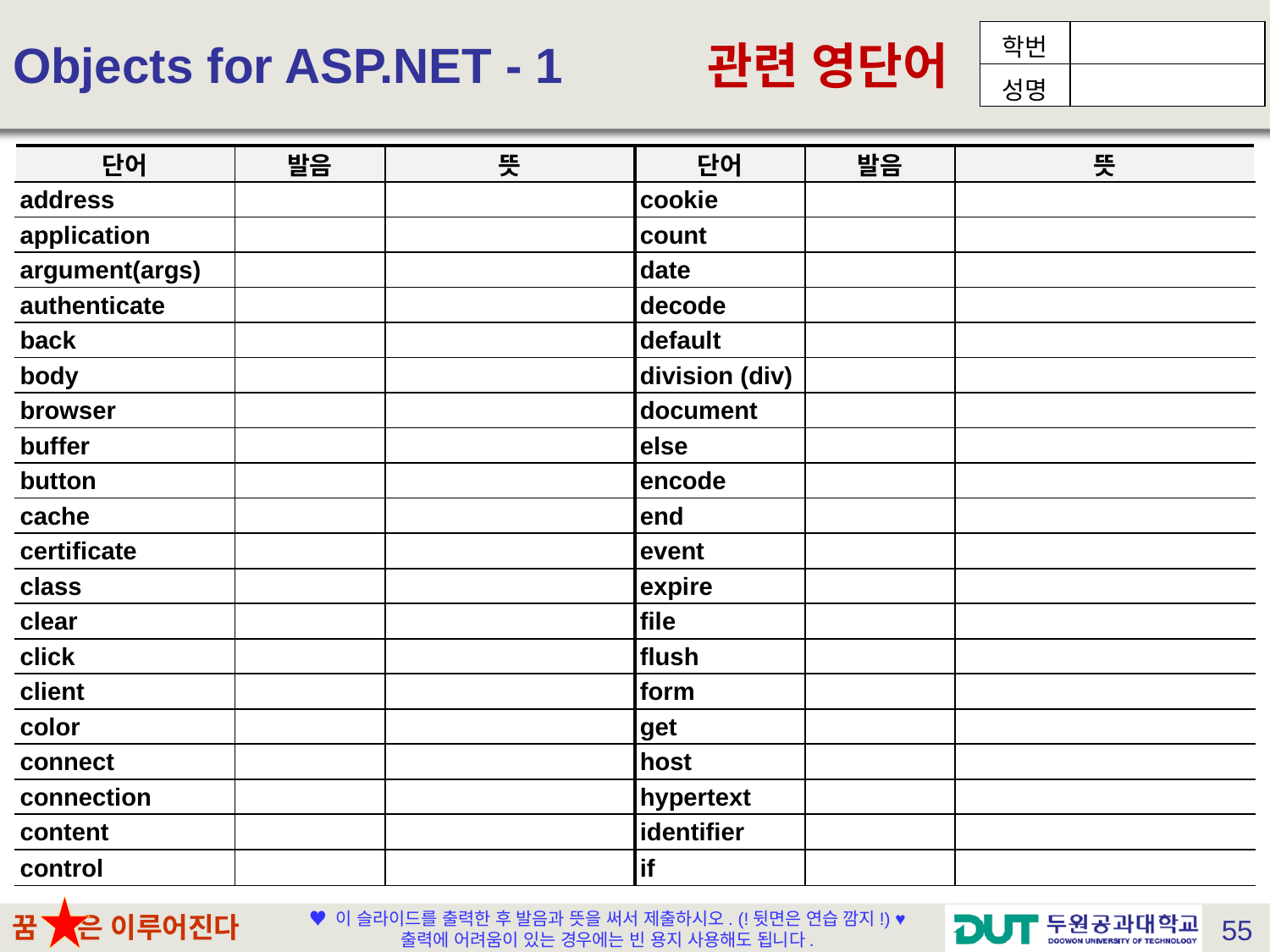

# Objects for ASP.NET - 1
| 단어 | 발음 | 뜻 | 단어 | 발음 | 뜻 |
| --- | --- | --- | --- | --- | --- |
| address |  |  | cookie |  |  |
| application |  |  | count |  |  |
| argument(args) |  |  | date |  |  |
| authenticate |  |  | decode |  |  |
| back |  |  | default |  |  |
| body |  |  | division (div) |  |  |
| browser |  |  | document |  |  |
| buffer |  |  | else |  |  |
| button |  |  | encode |  |  |
| cache |  |  | end |  |  |
| certificate |  |  | event |  |  |
| class |  |  | expire |  |  |
| clear |  |  | file |  |  |
| click |  |  | flush |  |  |
| client |  |  | form |  |  |
| color |  |  | get |  |  |
| connect |  |  | host |  |  |
| connection |  |  | hypertext |  |  |
| content |  |  | identifier |  |  |
| control |  |  | if |  |  |